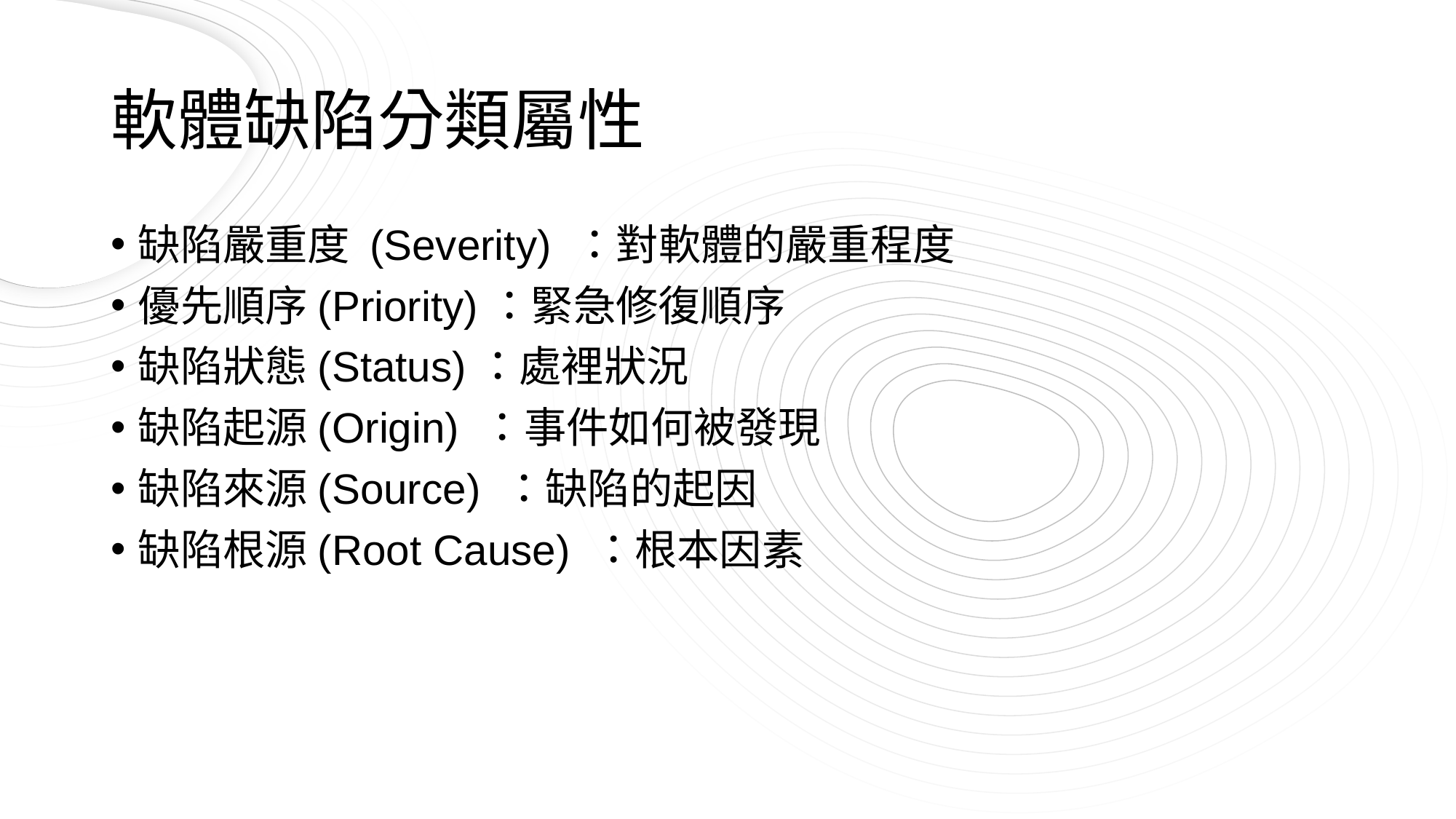

# 軟體缺陷分類屬性
缺陷嚴重度 (Severity) ：對軟體的嚴重程度
優先順序(Priority)：緊急修復順序
缺陷狀態(Status)：處裡狀況
缺陷起源(Origin) ：事件如何被發現
缺陷來源(Source) ：缺陷的起因
缺陷根源(Root Cause) ：根本因素